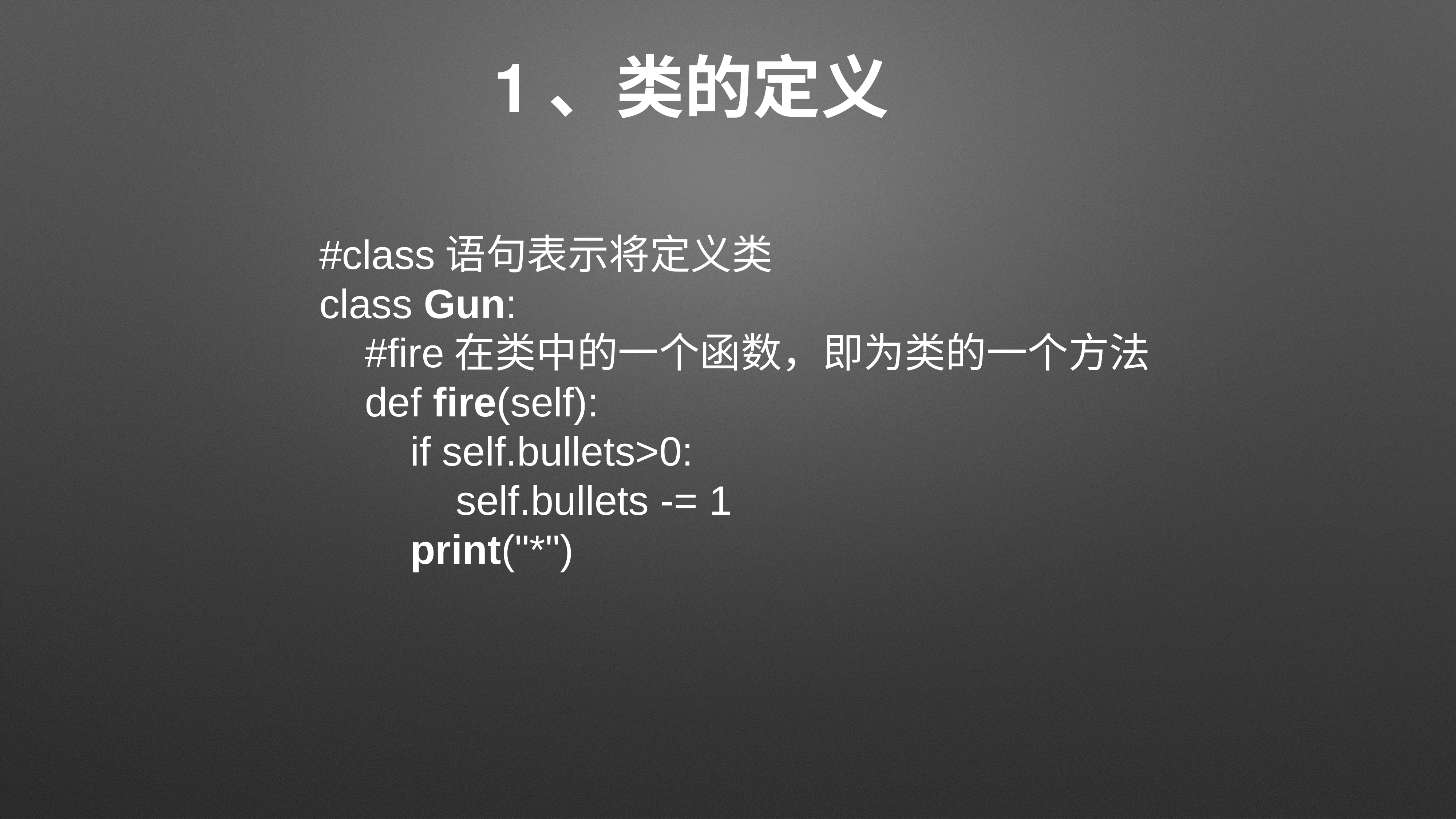

# 1、类的定义
#class语句表示将定义类
class Gun:
    #fire在类中的一个函数，即为类的一个方法
    def fire(self):
        if self.bullets>0:
            self.bullets -= 1
        print("*")